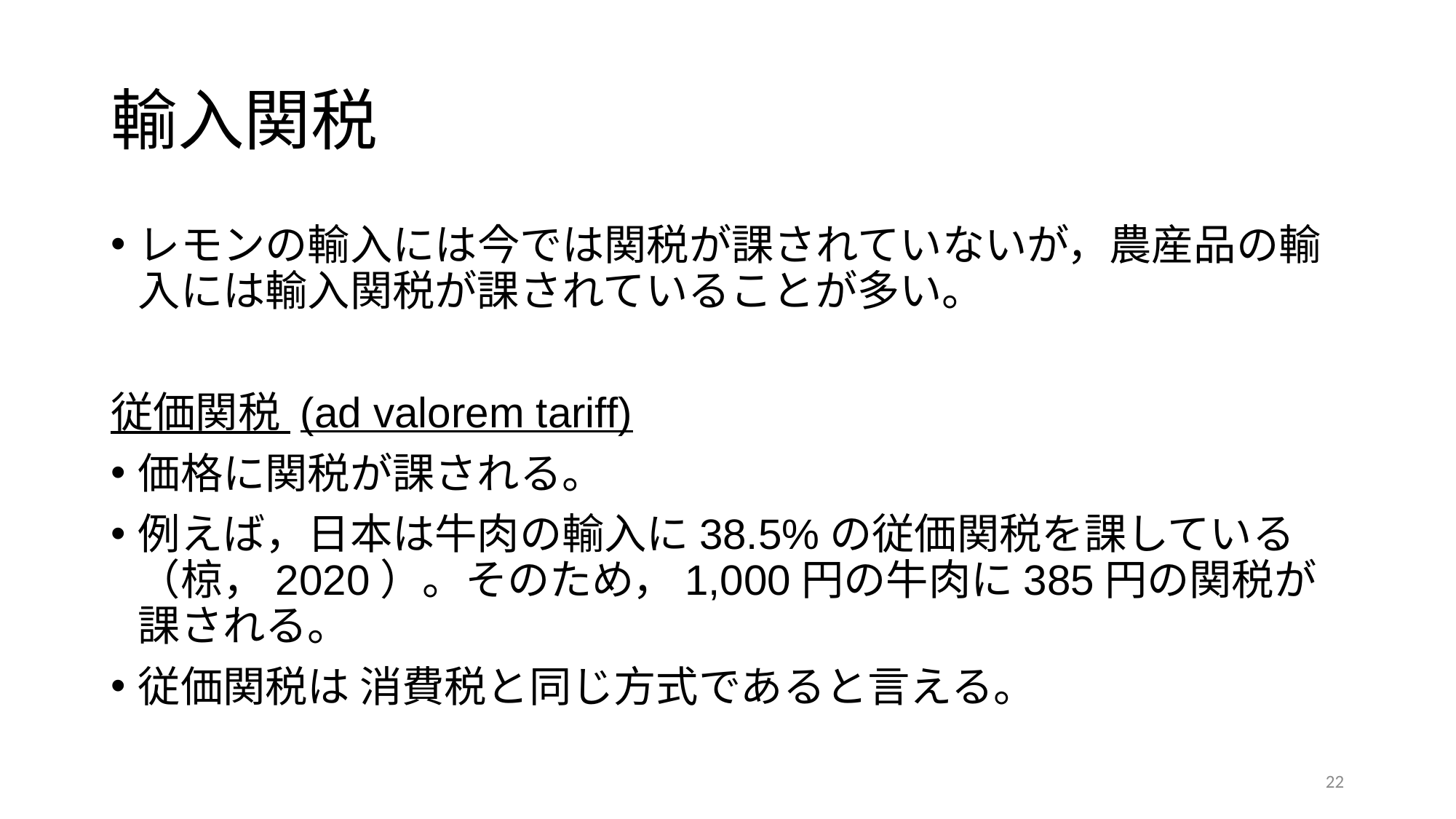

# 輸入関税
レモンの輸入には今では関税が課されていないが，農産品の輸入には輸入関税が課されていることが多い。

従価関税 (ad valorem tariff)
価格に関税が課される。
例えば，日本は牛肉の輸入に38.5%の従価関税を課している（椋，2020）。そのため，1,000円の牛肉に385円の関税が課される。
従価関税は 消費税と同じ方式であると言える。

22